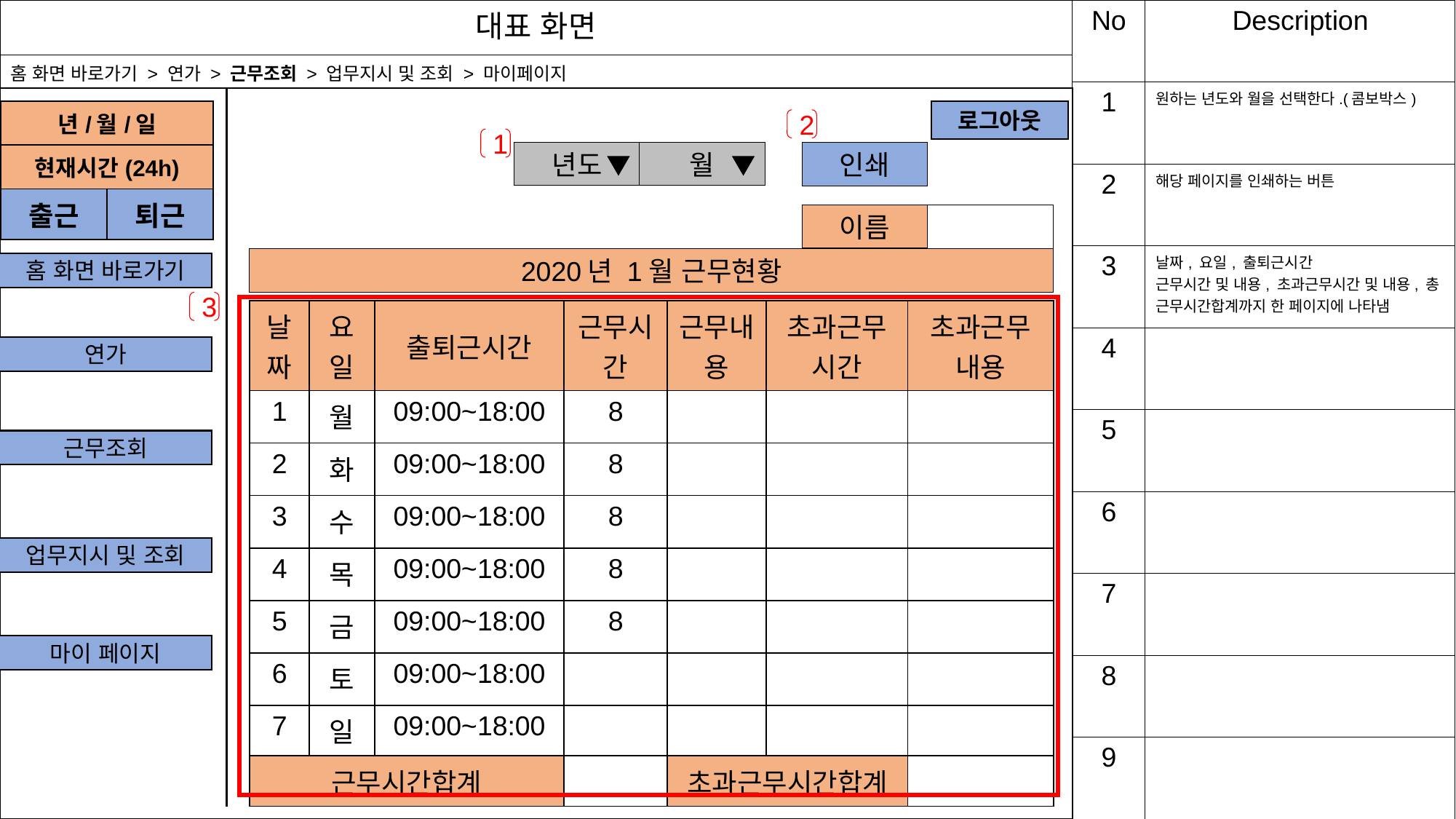

| No | Description |
| --- | --- |
| 1 | 원하는 년도와 월을 선택한다.(콤보박스) |
| 2 | 해당 페이지를 인쇄하는 버튼 |
| 3 | 날짜, 요일, 출퇴근시간 근무시간 및 내용, 초과근무시간 및 내용, 총 근무시간합계까지 한 페이지에 나타냄 |
| 4 |  |
| 5 |  |
| 6 |  |
| 7 |  |
| 8 |  |
| 9 |  |
# 대표 화면

홈 화면 바로가기 > 연가 > 근무조회 > 업무지시 및 조회 > 마이페이지

| 년/월/일 |  |
| --- | --- |
| 현재시간(24h) |  |
| 출근 | 퇴근 |
로그아웃
2
1
년도
월
인쇄

이름

2020년 1월 근무현황
홈 화면 바로가기
3

| 날짜 | 요일 | 출퇴근시간 | 근무시간 | 근무내용 | 초과근무시간 | 초과근무내용 |
| --- | --- | --- | --- | --- | --- | --- |
| 1 | 월 | 09:00~18:00 | 8 |  |  |  |
| 2 | 화 | 09:00~18:00 | 8 |  |  |  |
| 3 | 수 | 09:00~18:00 | 8 |  |  |  |
| 4 | 목 | 09:00~18:00 | 8 |  |  |  |
| 5 | 금 | 09:00~18:00 | 8 |  |  |  |
| 6 | 토 | 09:00~18:00 |  |  |  |  |
| 7 | 일 | 09:00~18:00 |  |  |  |  |
| 근무시간합계 |  |  |  | 초과근무시간합계 |  |  |
연가
근무조회
업무지시 및 조회
마이 페이지